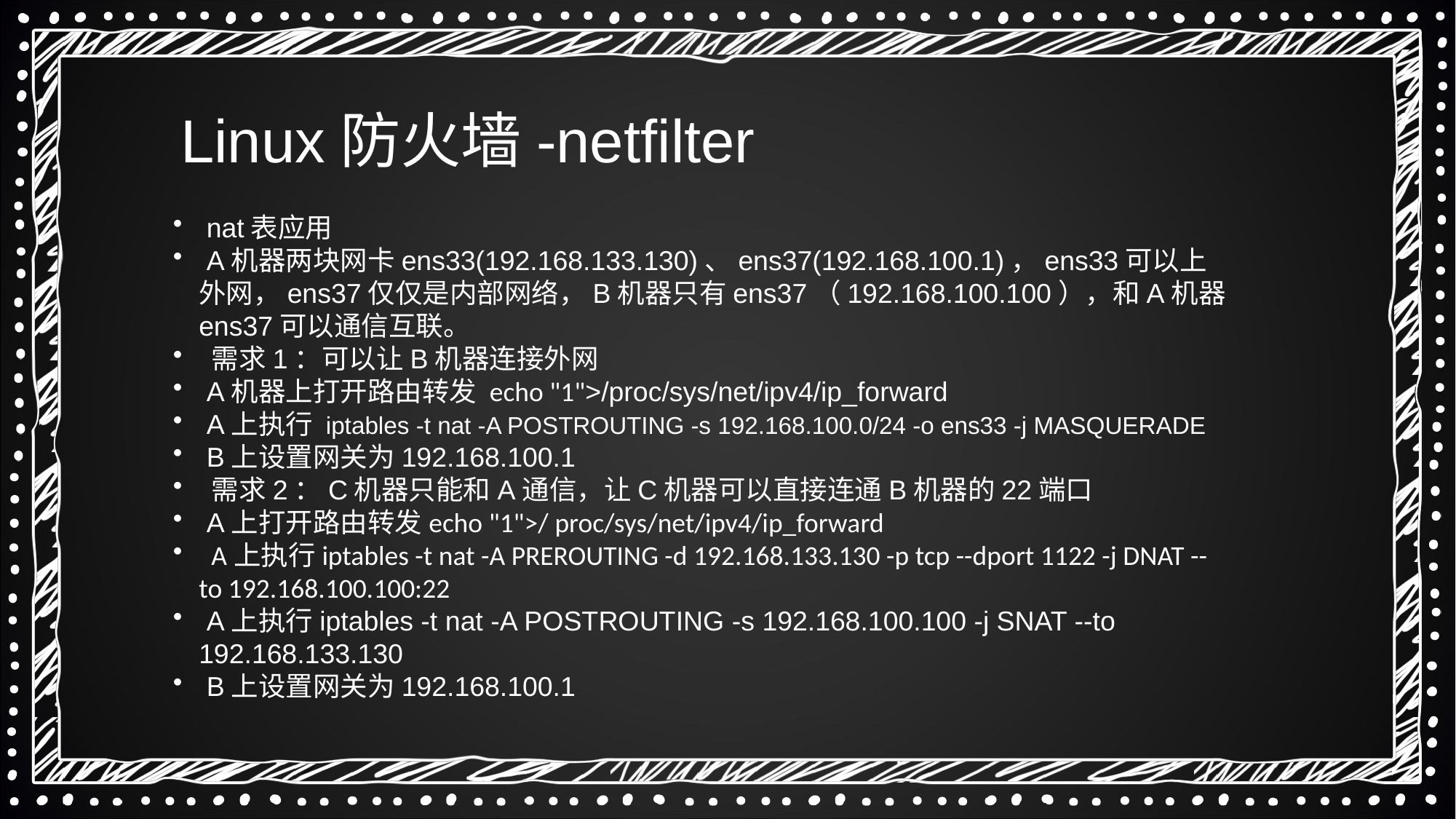

Linux防火墙-netfilter
 nat表应用
 A机器两块网卡ens33(192.168.133.130)、ens37(192.168.100.1)，ens33可以上外网，ens37仅仅是内部网络，B机器只有ens37（192.168.100.100），和A机器ens37可以通信互联。
 需求1：可以让B机器连接外网
 A机器上打开路由转发 echo "1">/proc/sys/net/ipv4/ip_forward
 A上执行 iptables -t nat -A POSTROUTING -s 192.168.100.0/24 -o ens33 -j MASQUERADE
 B上设置网关为192.168.100.1
 需求2：C机器只能和A通信，让C机器可以直接连通B机器的22端口
 A上打开路由转发echo "1">/ proc/sys/net/ipv4/ip_forward
  A上执行iptables -t nat -A PREROUTING -d 192.168.133.130 -p tcp --dport 1122 -j DNAT --to 192.168.100.100:22
 A上执行iptables -t nat -A POSTROUTING -s 192.168.100.100 -j SNAT --to 192.168.133.130
 B上设置网关为192.168.100.1